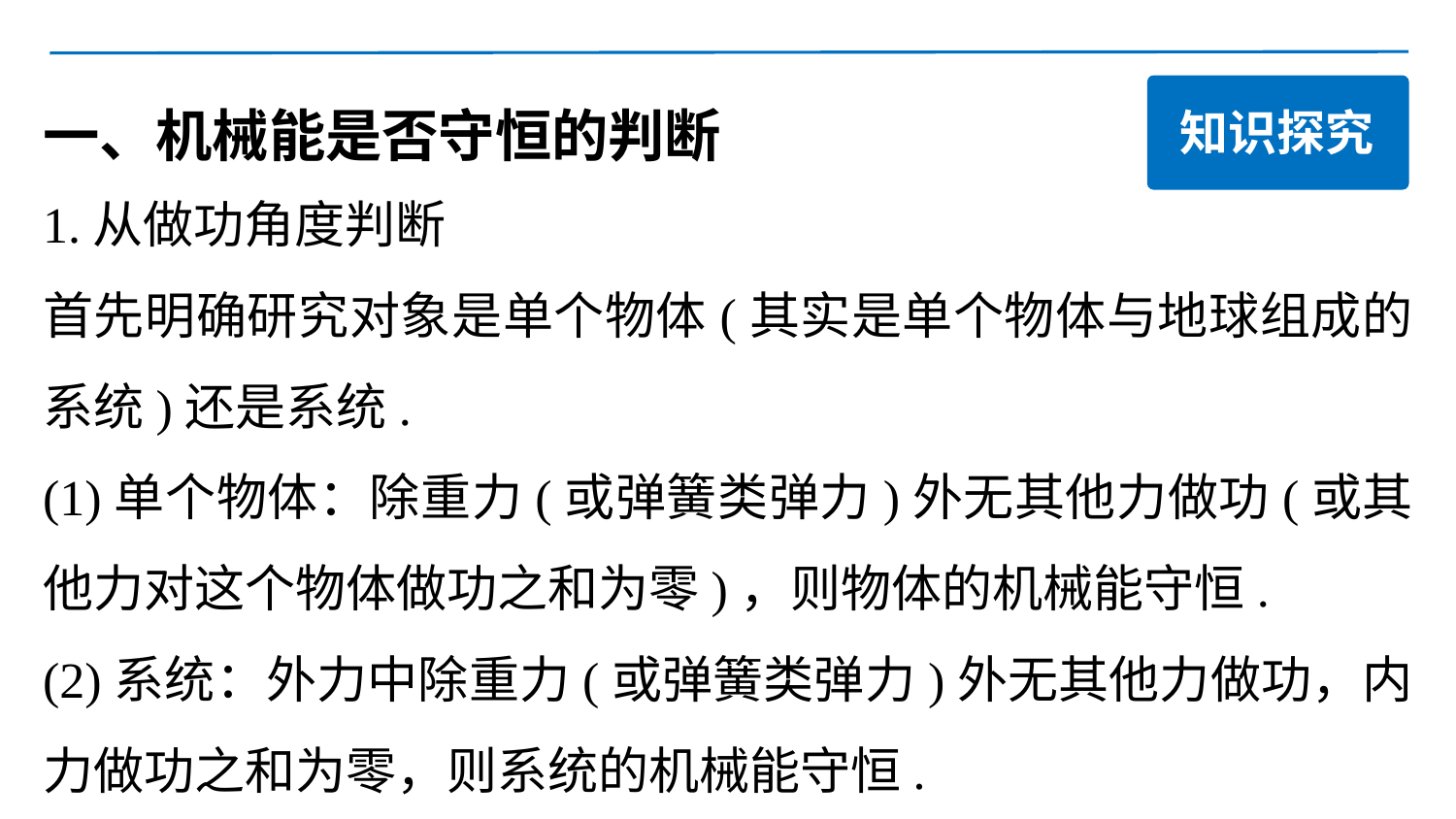

一、机械能是否守恒的判断

知识探究
1.从做功角度判断
首先明确研究对象是单个物体(其实是单个物体与地球组成的系统)还是系统.
(1)单个物体：除重力(或弹簧类弹力)外无其他力做功(或其他力对这个物体做功之和为零)，则物体的机械能守恒.
(2)系统：外力中除重力(或弹簧类弹力)外无其他力做功，内力做功之和为零，则系统的机械能守恒.